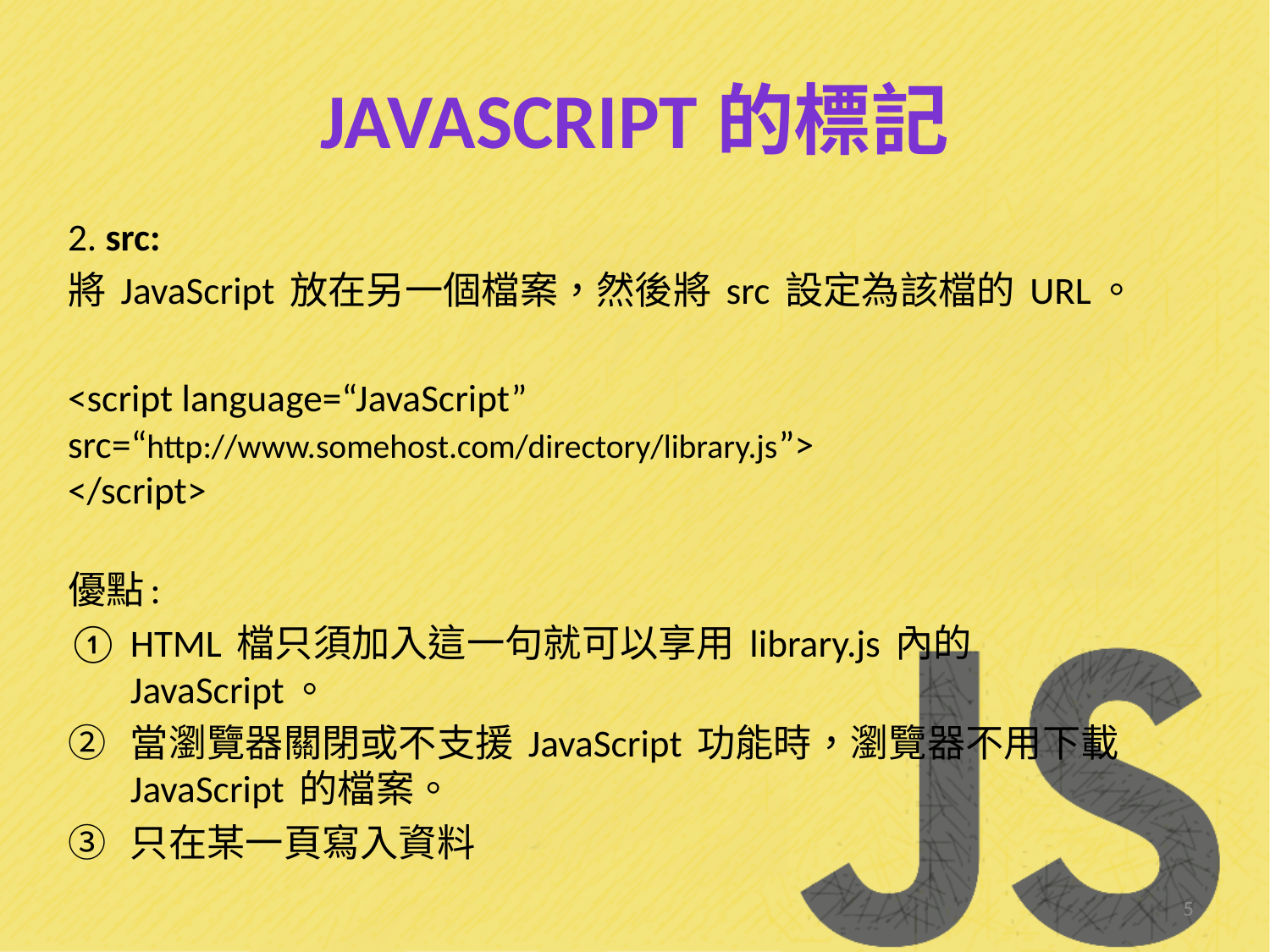

# JavaScript的標記
2. src:
將 JavaScript 放在另一個檔案，然後將 src 設定為該檔的 URL。

<script language=“JavaScript” 
src=“http://www.somehost.com/directory/library.js”>
</script>
優點:
HTML 檔只須加入這一句就可以享用 library.js 內的 JavaScript。
當瀏覽器關閉或不支援 JavaScript 功能時，瀏覽器不用下載 JavaScript 的檔案。
只在某一頁寫入資料

5